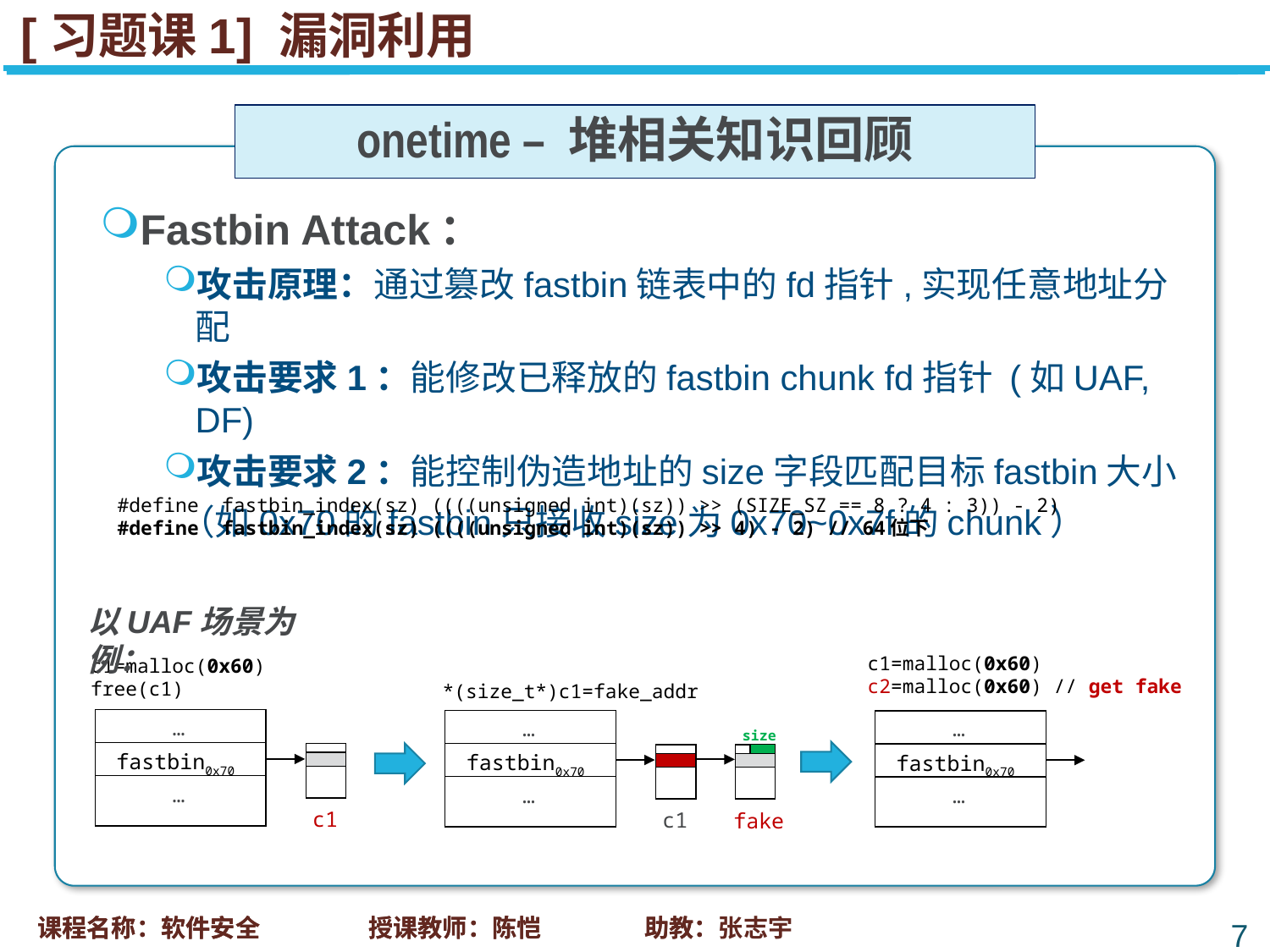

[习题课1] 漏洞利用
onetime – 堆相关知识回顾
Fastbin Attack：
攻击原理：通过篡改fastbin链表中的fd指针,实现任意地址分配
攻击要求1：能修改已释放的fastbin chunk fd指针 (如UAF, DF)
攻击要求2：能控制伪造地址的size字段匹配目标fastbin大小
 （如0x70的fastbin只接收size为0x70~0x7f的chunk）

#define  fastbin_index(sz) ((((unsigned int)(sz)) >> (SIZE_SZ == 8 ? 4 : 3)) - 2)
#define  fastbin_index(sz) ((((unsigned int)(sz)) >> 4) - 2) // 64位下
以UAF场景为例：
c1=malloc(0x60) c2=malloc(0x60) // get fake
c1=malloc(0x60)
free(c1)
*(size_t*)c1=fake_addr
…

fastbin0x70

c1
…

…

size
fastbin0x70

c1

fake
…

…

fastbin0x70

…

课程名称：软件安全                   授课教师：陈恺                  助教：
7